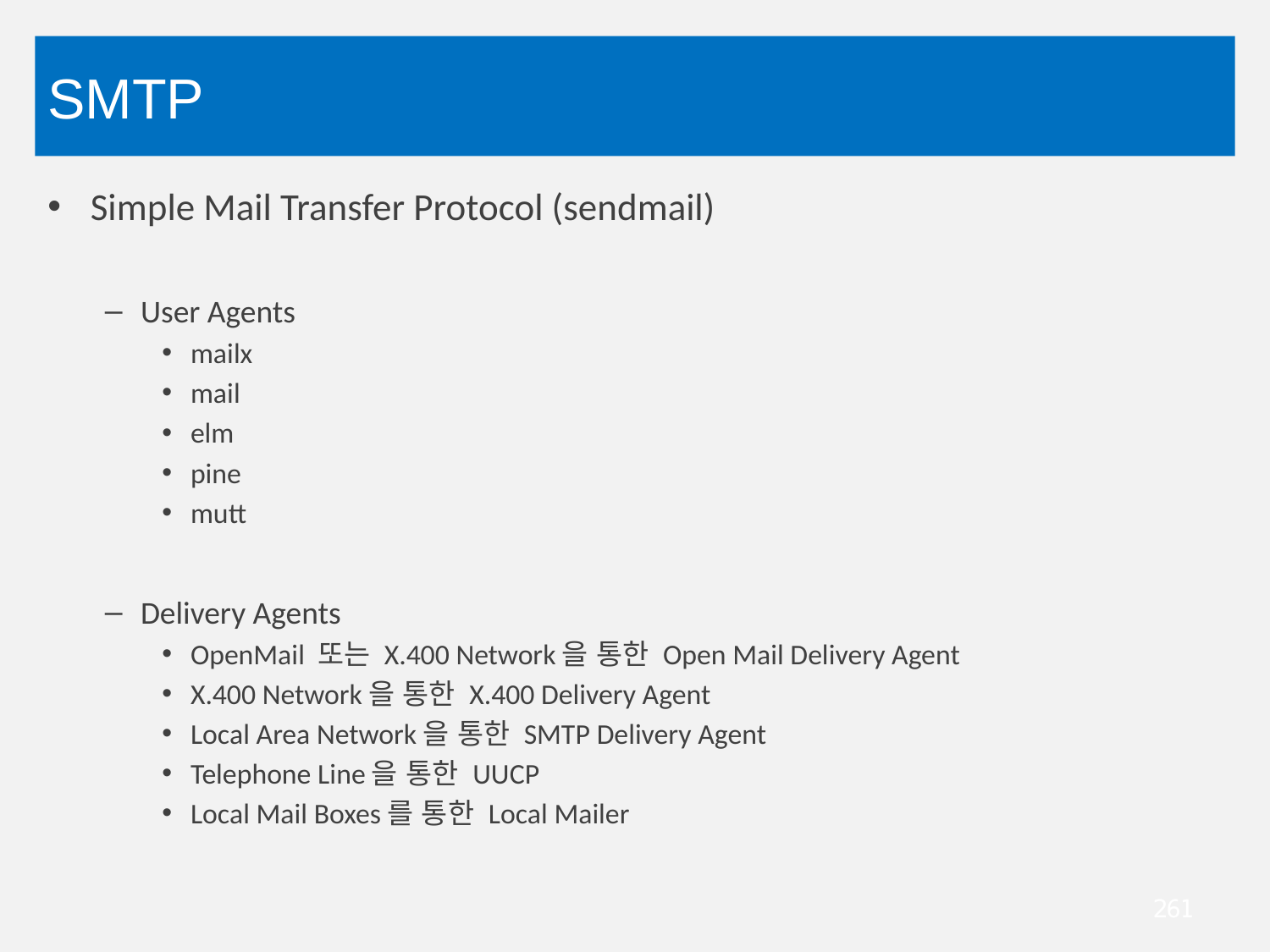

# SMTP
Simple Mail Transfer Protocol (sendmail)

User Agents
mailx
mail
elm
pine
mutt

Delivery Agents
OpenMail 또는 X.400 Network을 통한 Open Mail Delivery Agent
X.400 Network을 통한 X.400 Delivery Agent
Local Area Network을 통한 SMTP Delivery Agent
Telephone Line을 통한 UUCP
Local Mail Boxes를 통한 Local Mailer
261